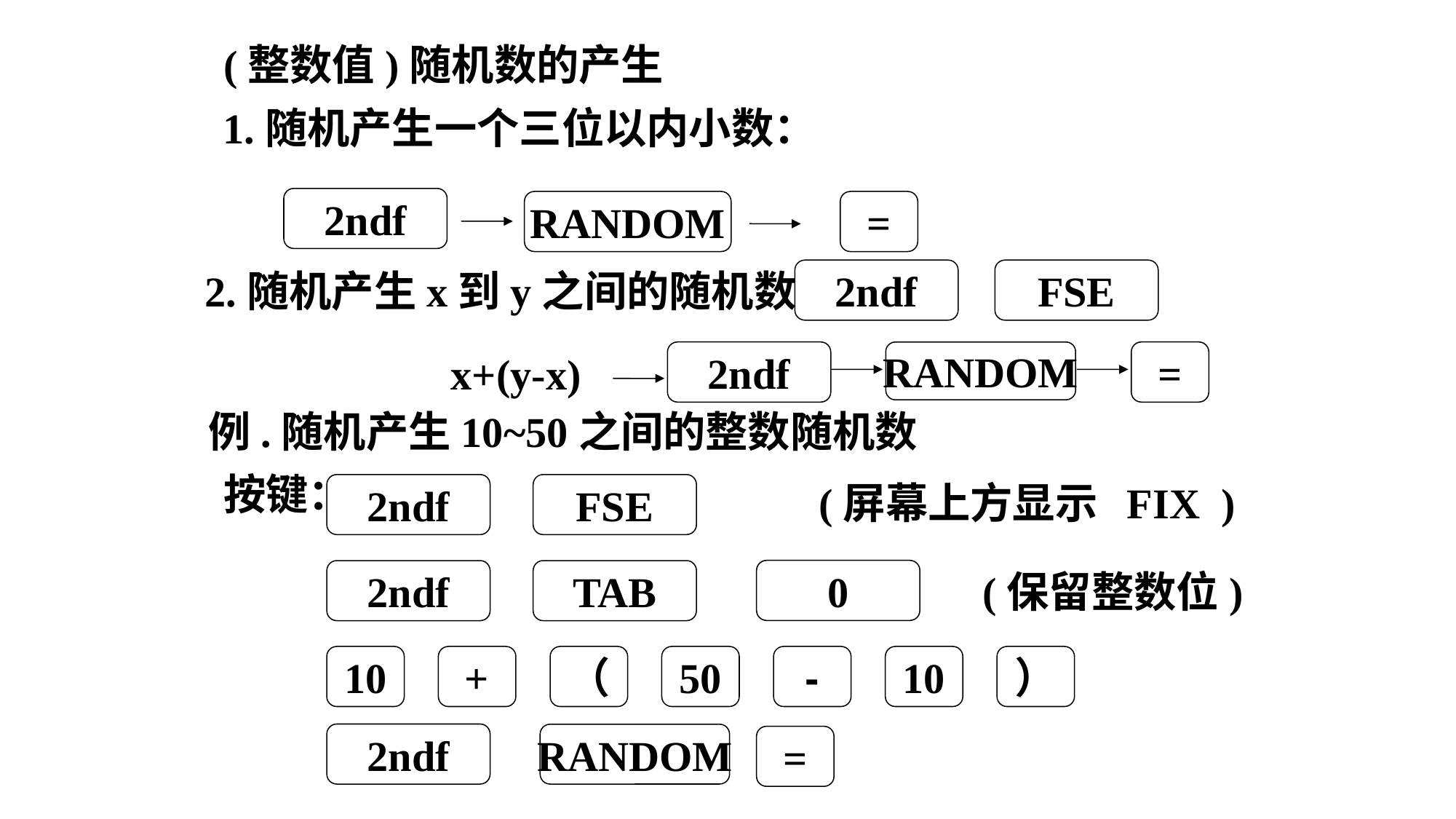

(整数值)随机数的产生
1.随机产生一个三位以内小数：
2ndf
RANDOM
=

2.随机产生x到y之间的随机数：
2ndf
FSE
x+(y-x)
2ndf
RANDOM
=

例.随机产生10~50之间的整数随机数
按键：
(屏幕上方显示  FIX  )
2ndf
FSE
(保留整数位)
0
2ndf
TAB
10
+
（
50
-
10
）
2ndf
RANDOM
=